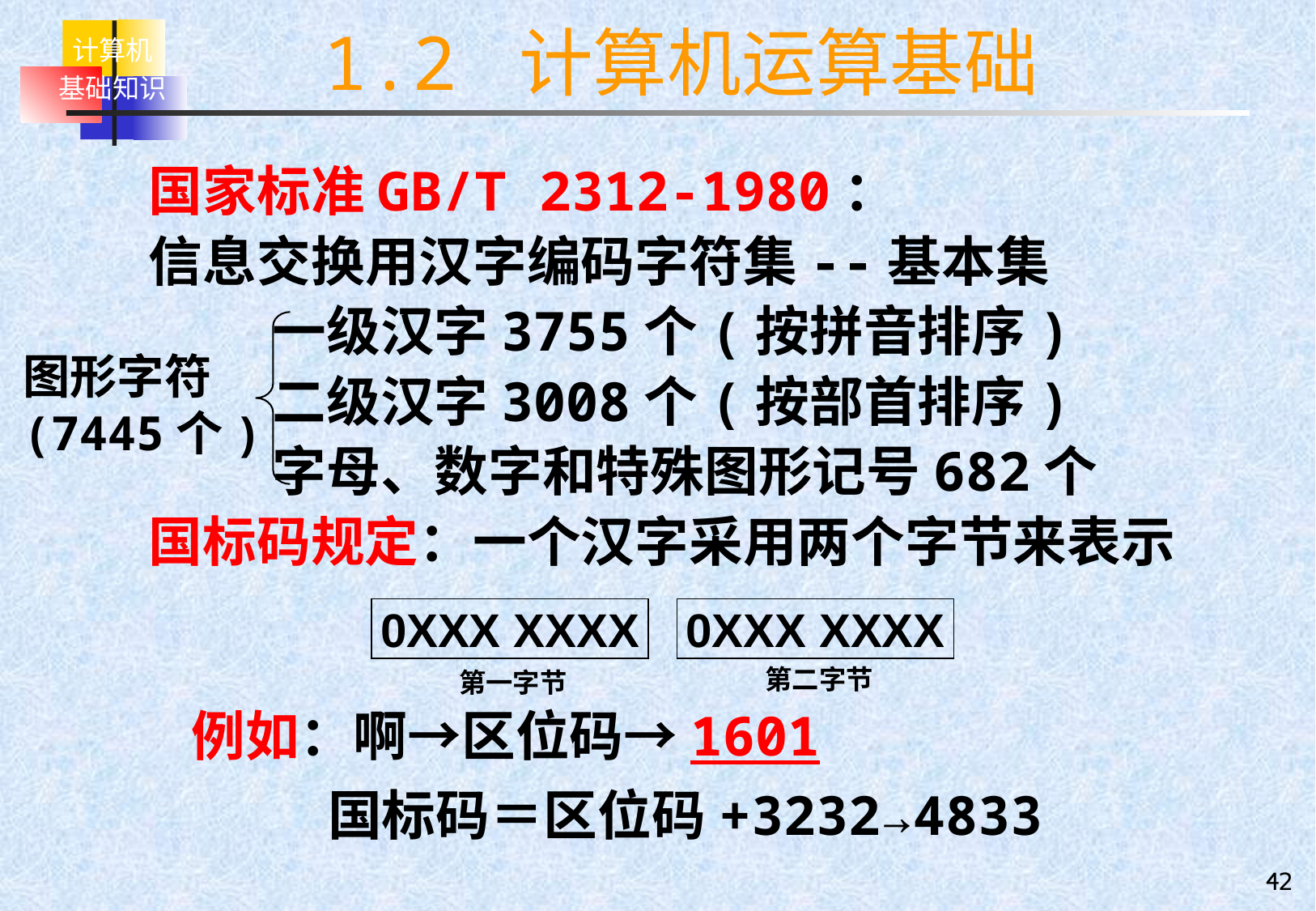

# 1.2 计算机运算基础
    国家标准GB/T 2312-1980：
    信息交换用汉字编码字符集--基本集
              一级汉字3755个(按拼音排序)
              二级汉字3008个(按部首排序)
              字母、数字和特殊图形记号682个
    国标码规定：一个汉字采用两个字节来表示

图形字符
(7445个)
0XXX XXXX
0XXX XXXX
第二字节
第一字节
例如：啊→区位码→1601
          国标码＝区位码+3232→4833
42